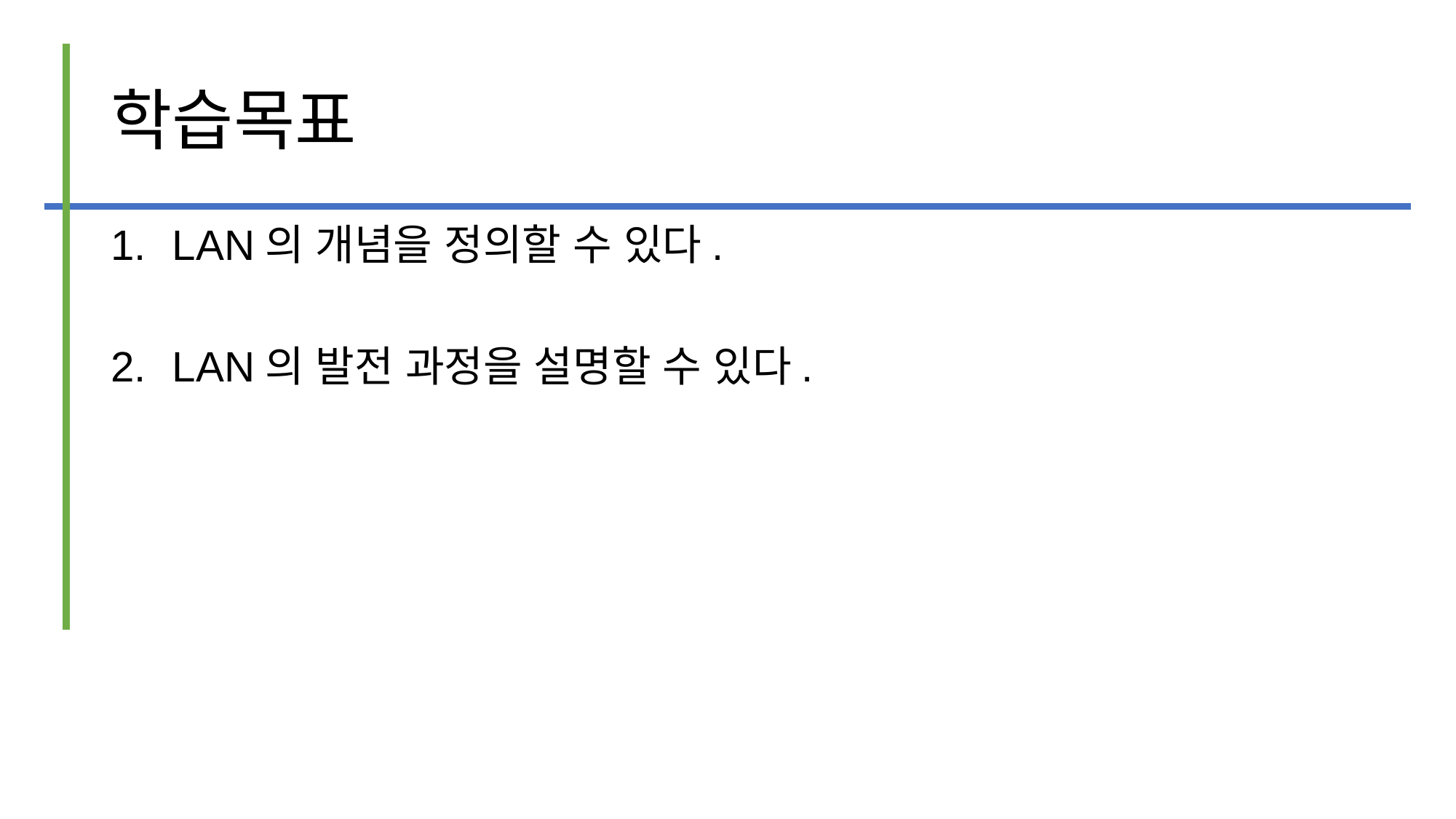

# 학습목표
LAN의 개념을 정의할 수 있다.

LAN의 발전 과정을 설명할 수 있다.